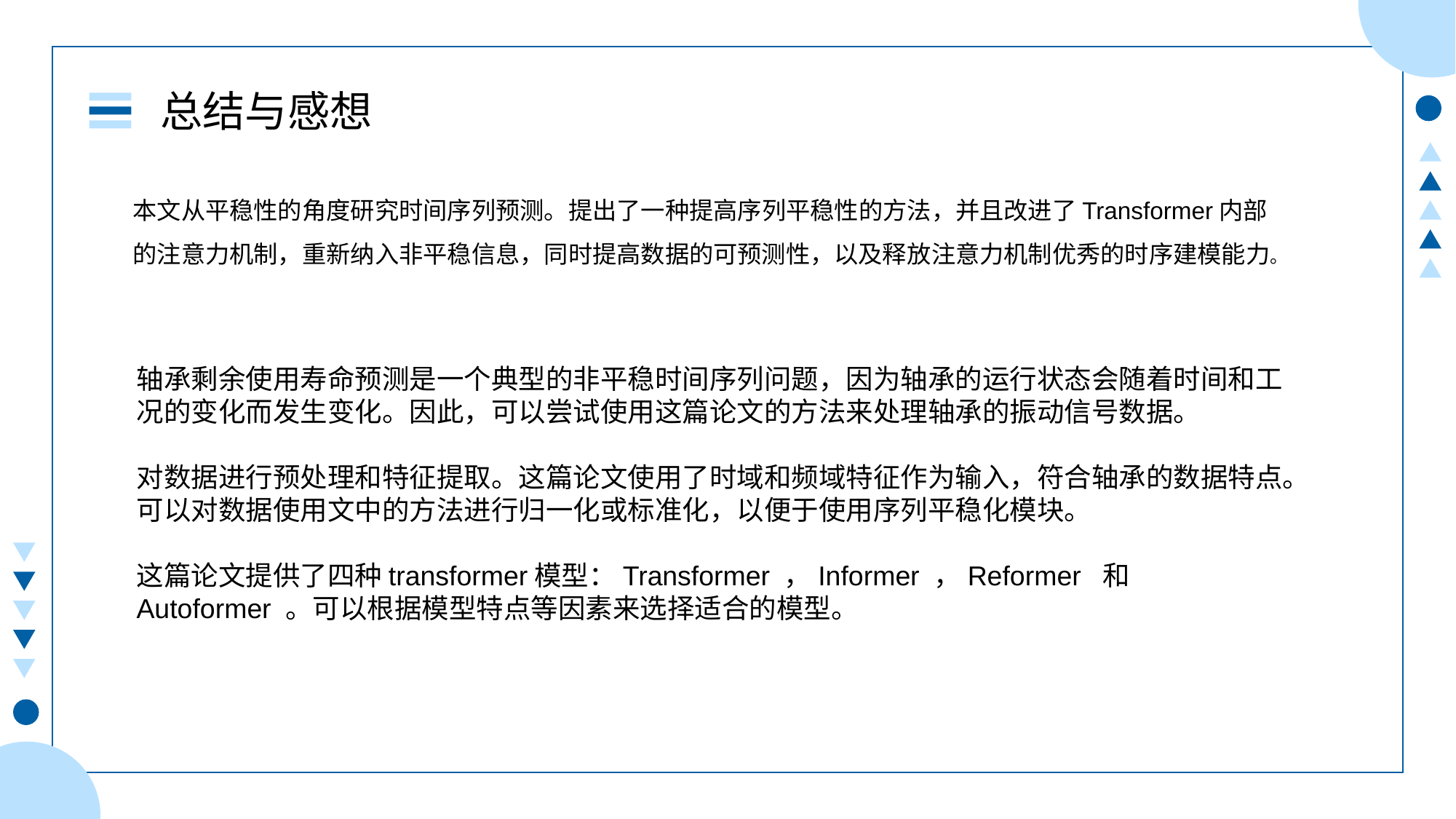

总结与感想

本文从平稳性的角度研究时间序列预测。提出了一种提高序列平稳性的方法，并且改进了Transformer内部的注意力机制，重新纳入非平稳信息，同时提高数据的可预测性，以及释放注意力机制优秀的时序建模能力。
轴承剩余使用寿命预测是一个典型的非平稳时间序列问题，因为轴承的运行状态会随着时间和工况的变化而发生变化。因此，可以尝试使用这篇论文的方法来处理轴承的振动信号数据。

对数据进行预处理和特征提取。这篇论文使用了时域和频域特征作为输入，符合轴承的数据特点。可以对数据使用文中的方法进行归一化或标准化，以便于使用序列平稳化模块。

这篇论文提供了四种transformer模型：Transformer ，Informer ，Reformer  和 Autoformer 。可以根据模型特点等因素来选择适合的模型。